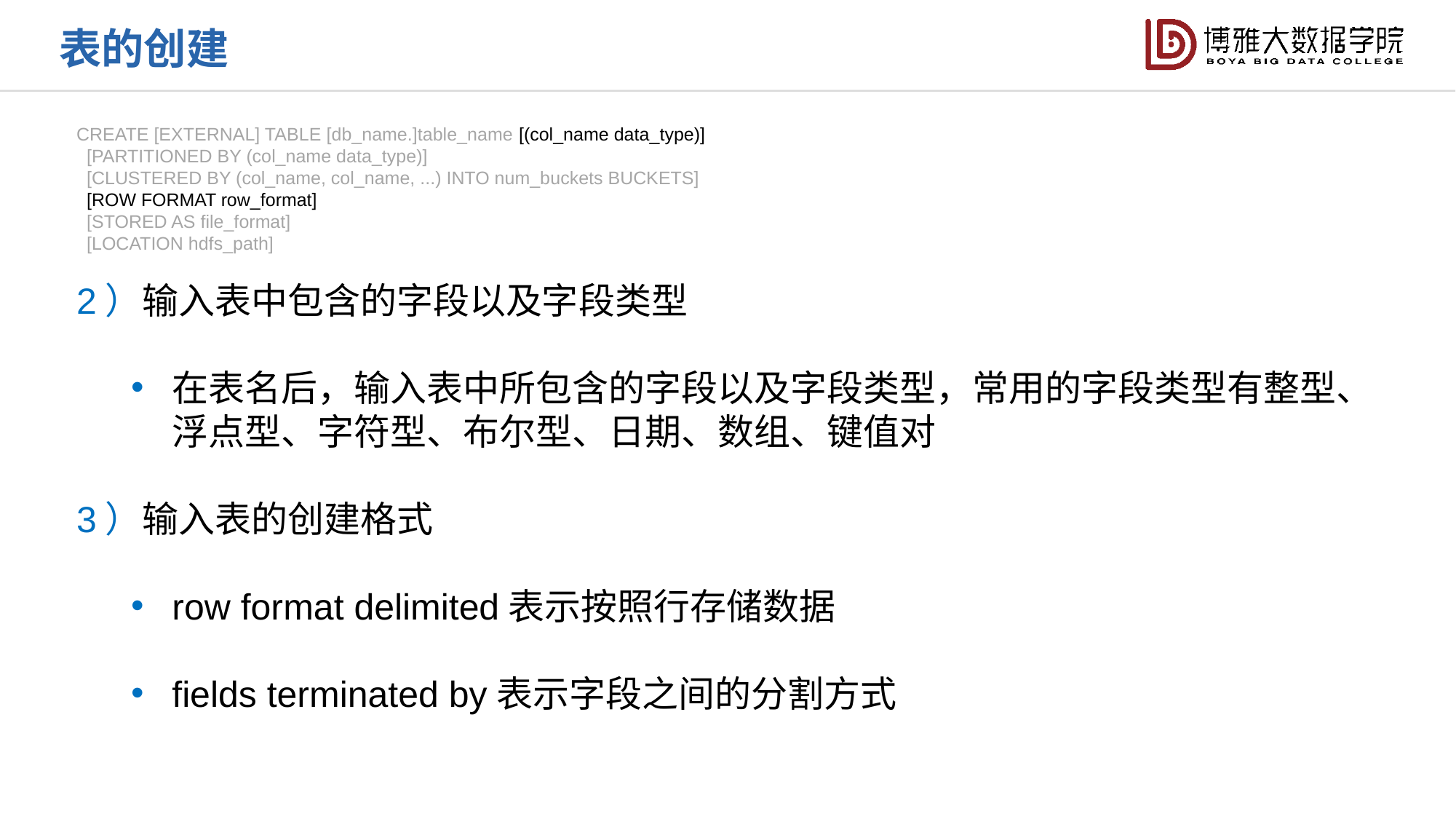

表的创建

2）输入表中包含的字段以及字段类型

在表名后，输入表中所包含的字段以及字段类型，常用的字段类型有整型、浮点型、字符型、布尔型、日期、数组、键值对

3）输入表的创建格式

row format delimited表示按照行存储数据

fields terminated by表示字段之间的分割方式

CREATE [EXTERNAL] TABLE [db_name.]table_name [(col_name data_type)]
  [PARTITIONED BY (col_name data_type)]
  [CLUSTERED BY (col_name, col_name, ...) INTO num_buckets BUCKETS]
  [ROW FORMAT row_format]
  [STORED AS file_format]
  [LOCATION hdfs_path]